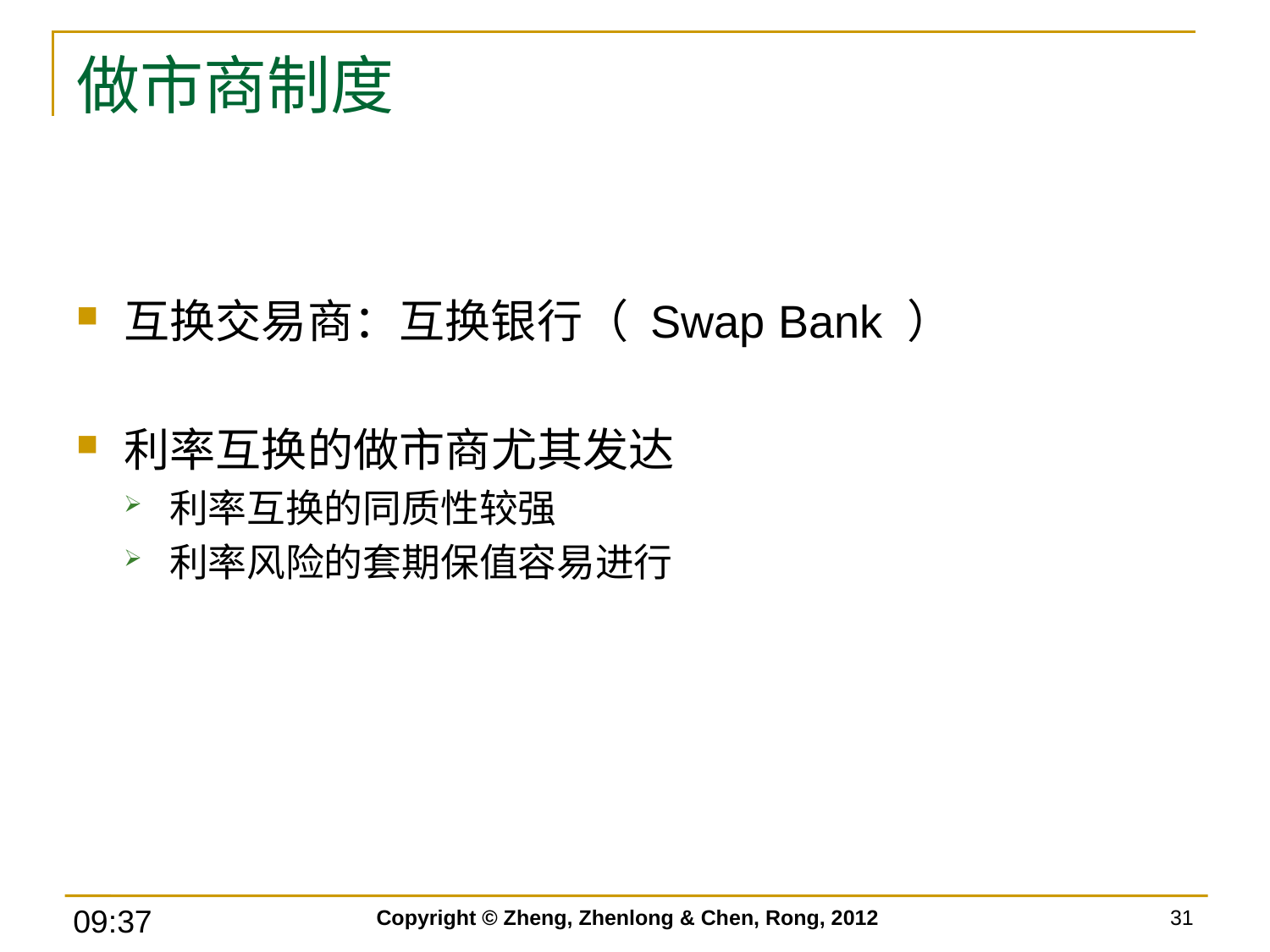

# 做市商制度

互换交易商：互换银行（ Swap Bank ）

利率互换的做市商尤其发达
利率互换的同质性较强
利率风险的套期保值容易进行
Copyright © Zheng, Zhenlong & Chen, Rong, 2012
31